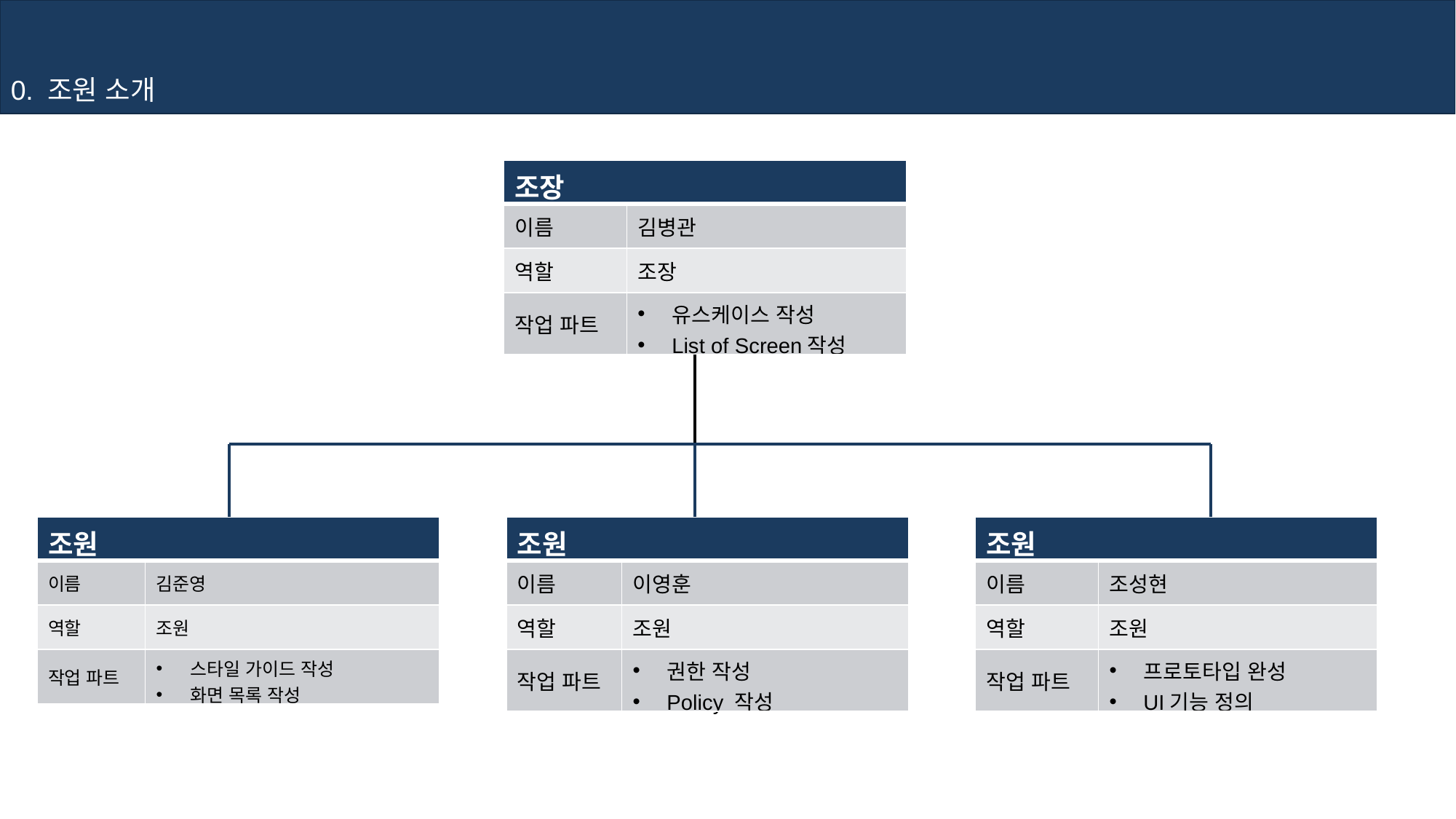

0. 조원 소개
| 조장 |  |
| --- | --- |
| 이름 | 김병관 |
| 역할 | 조장 |
| 작업 파트 | 유스케이스 작성 List of Screen작성 |
| 조원 |  |
| --- | --- |
| 이름 | 김준영 |
| 역할 | 조원 |
| 작업 파트 | 스타일 가이드 작성 화면 목록 작성 |
| 조원 |  |
| --- | --- |
| 이름 | 이영훈 |
| 역할 | 조원 |
| 작업 파트 | 권한 작성 Policy 작성 |
| 조원 |  |
| --- | --- |
| 이름 | 조성현 |
| 역할 | 조원 |
| 작업 파트 | 프로토타입 완성 UI기능 정의 |